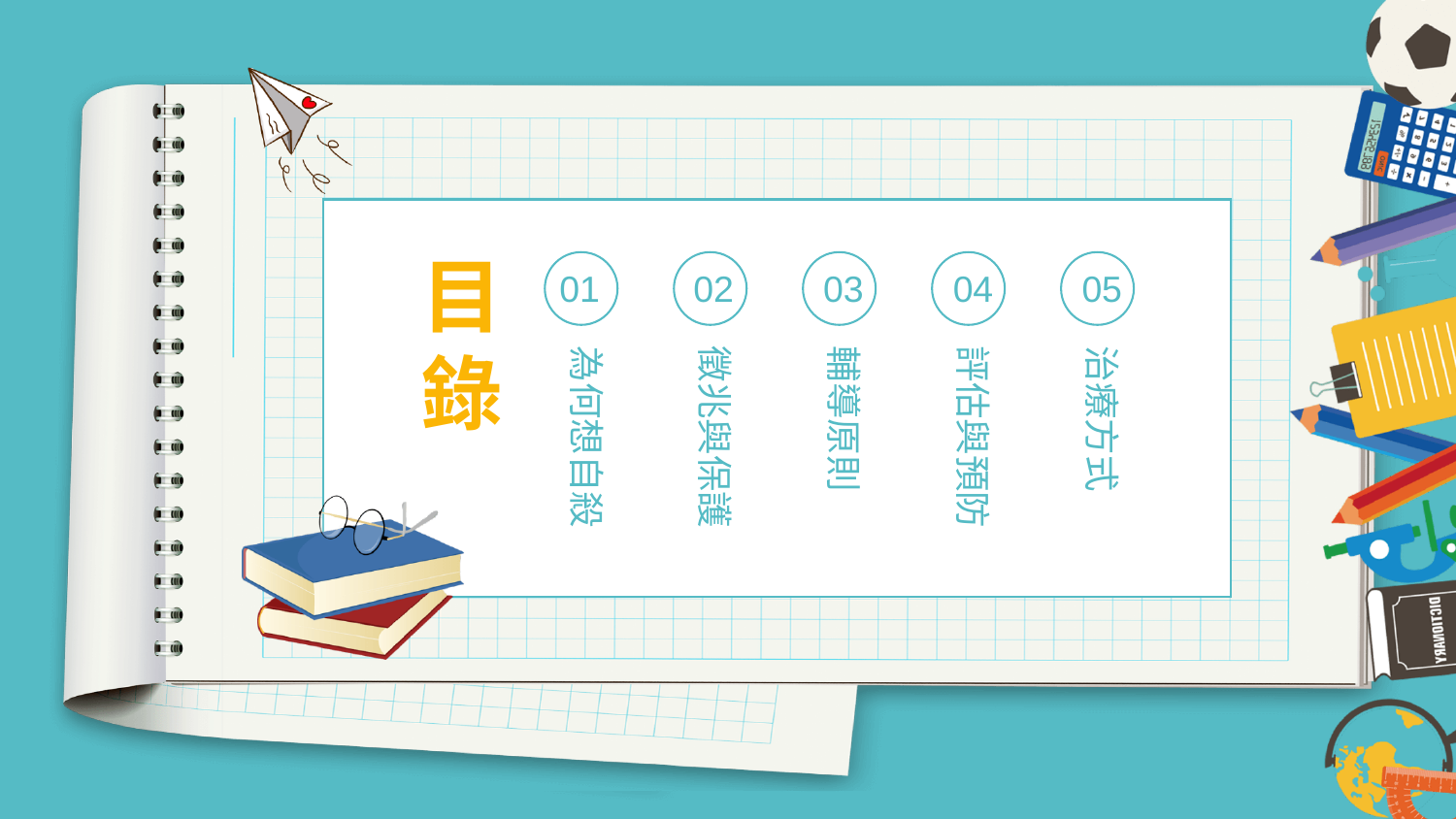

目錄

01
為何想自殺

02
徵兆與保護

03
輔導原則

04
評估與預防

05
治療方式